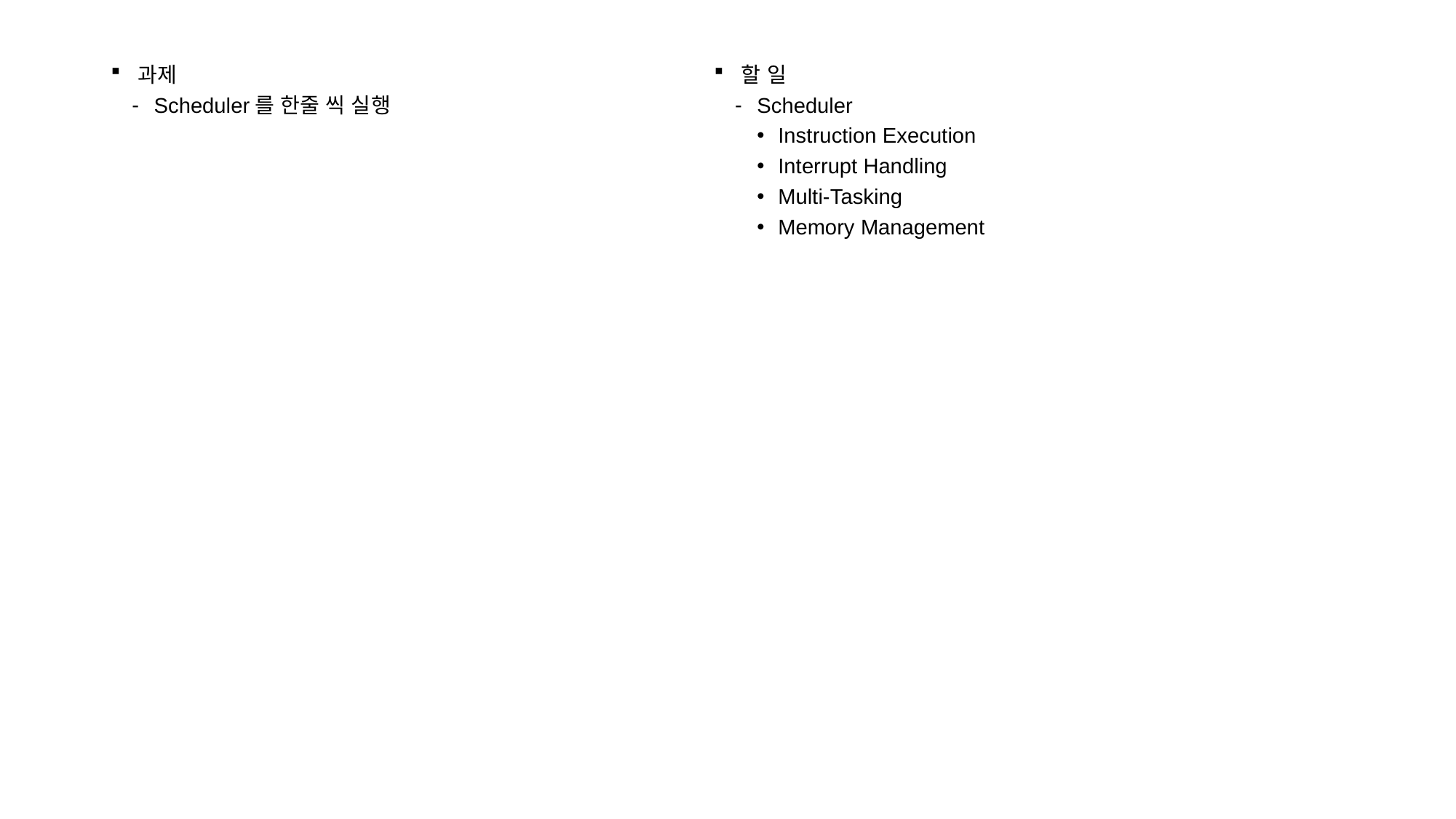

과제
Scheduler를 한줄 씩 실행

할 일
Scheduler
Instruction Execution
Interrupt Handling
Multi-Tasking
Memory Management